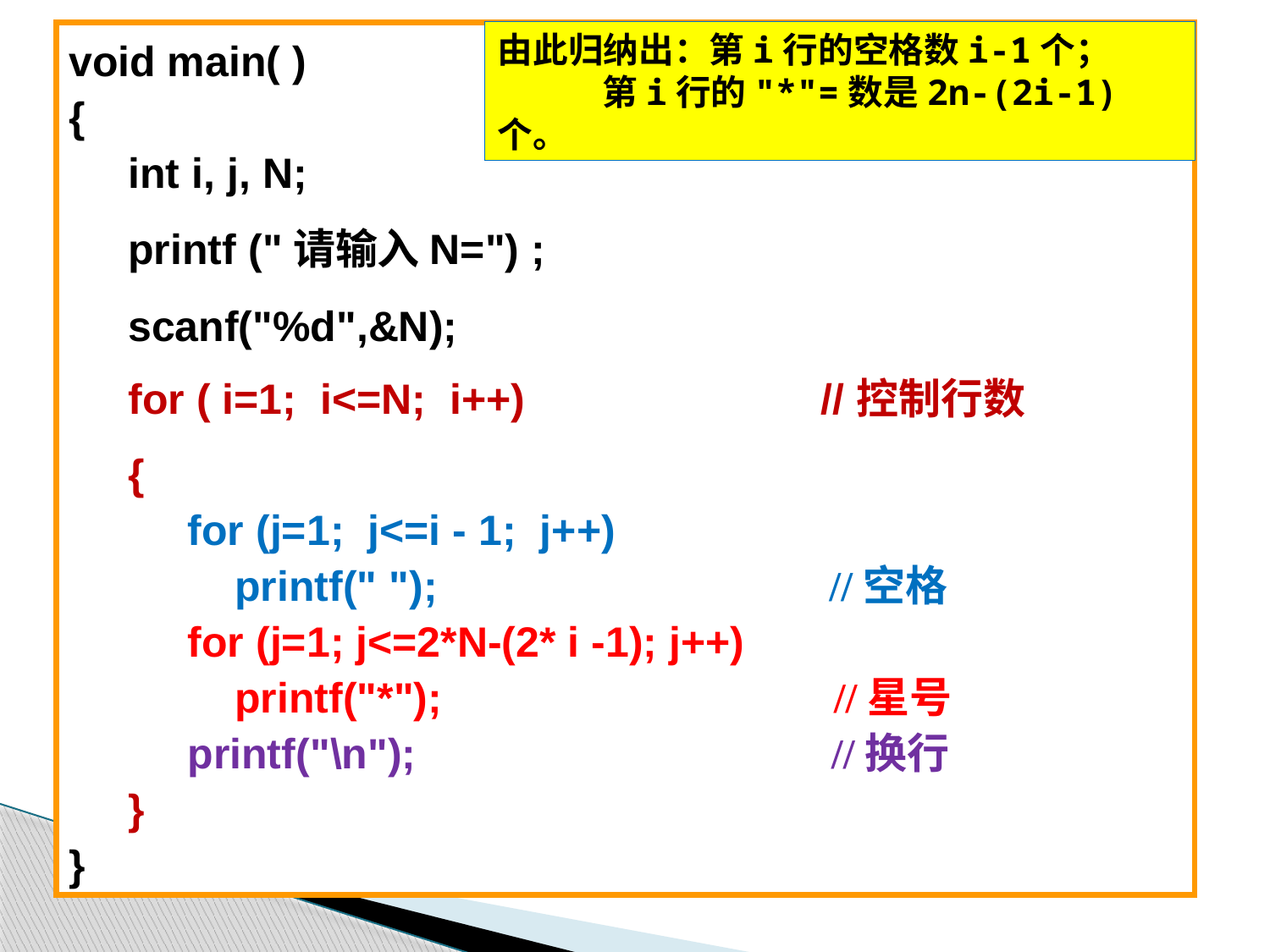

由此归纳出：第i行的空格数i-1个；
            第i行的"*"=数是2n-(2i-1)个。
void main( )
{
     int i, j, N;
     printf ("请输入N=") ;
     scanf("%d",&N);
     for ( i=1;  i<=N;  i++)                         //控制行数
     {
          for (j=1;  j<=i - 1;  j++)
              printf(" ");                                 //空格
          for (j=1; j<=2*N-(2* i -1); j++)
              printf("*");                                 //星号
          printf("\n");                                   //换行
     }
}